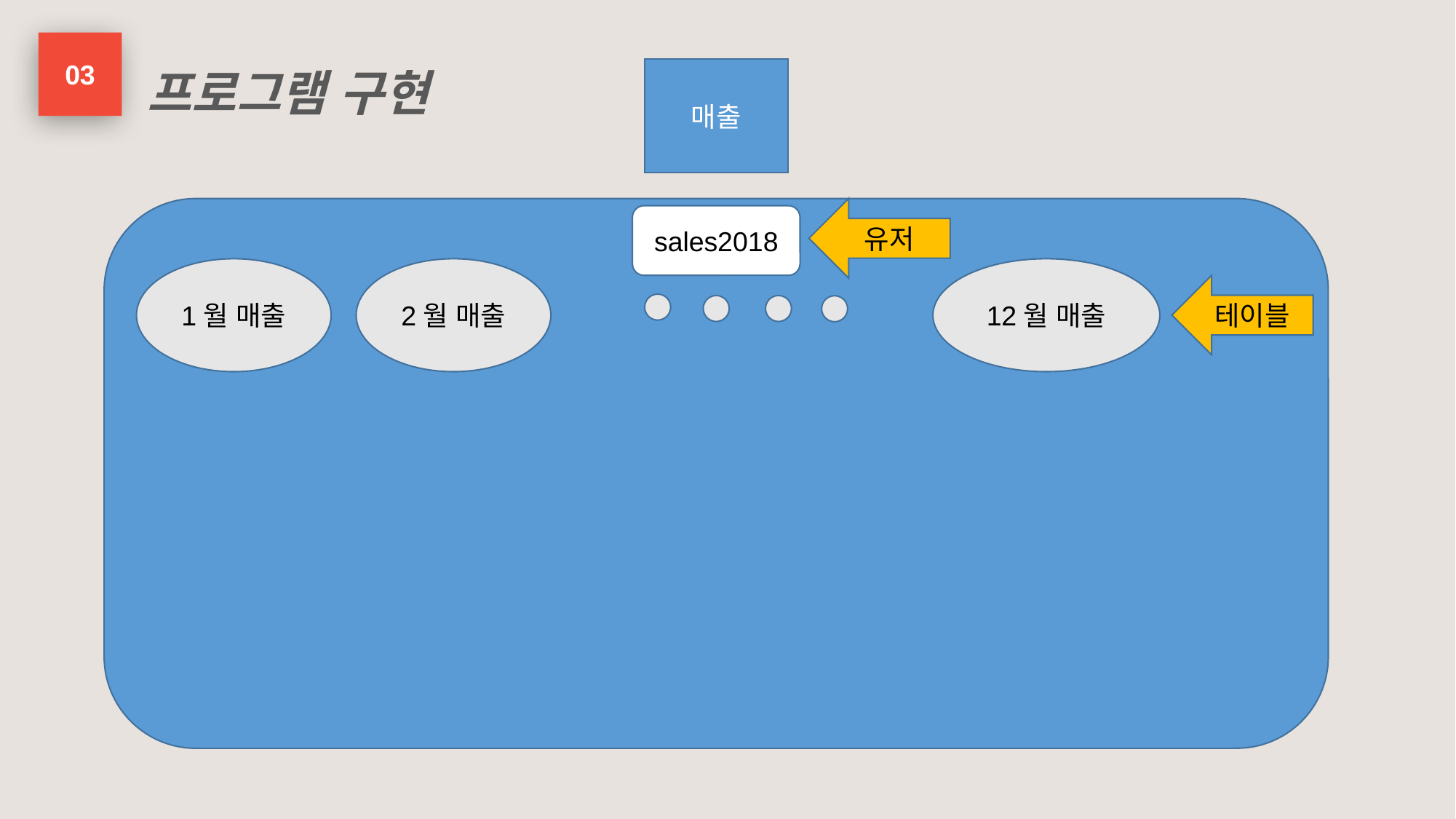

프로그램 구현
03
매출

유저
sales2018
1월 매출
2월 매출
12월 매출
테이블